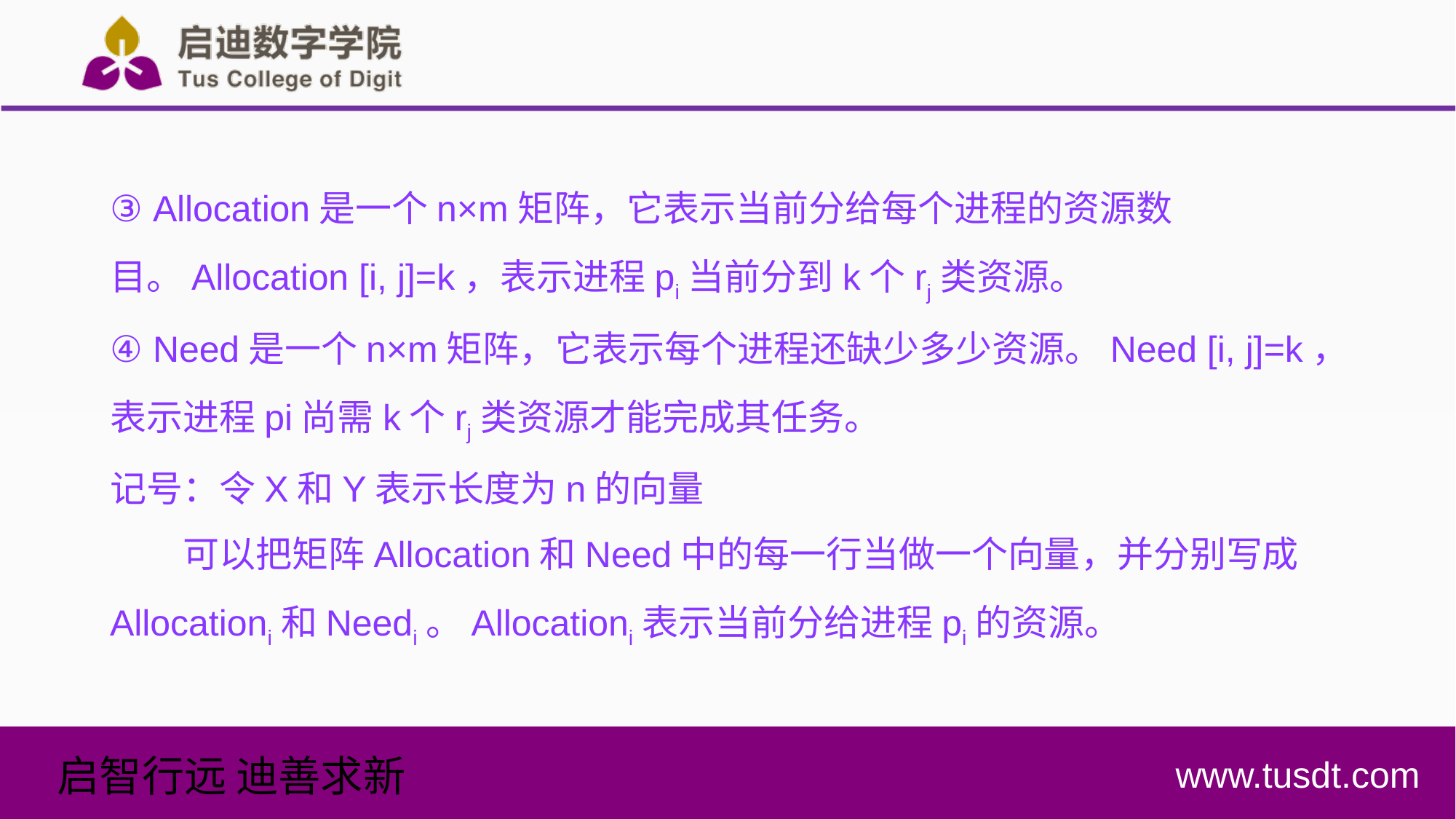

③ Allocation是一个n×m矩阵，它表示当前分给每个进程的资源数目。Allocation [i, j]=k，表示进程pi当前分到k个rj类资源。
④ Need是一个n×m矩阵，它表示每个进程还缺少多少资源。Need [i, j]=k，表示进程pi尚需k个rj类资源才能完成其任务。
记号：令X和Y表示长度为n的向量
可以把矩阵Allocation和Need中的每一行当做一个向量，并分别写成Allocationi和Needi。Allocationi表示当前分给进程pi的资源。